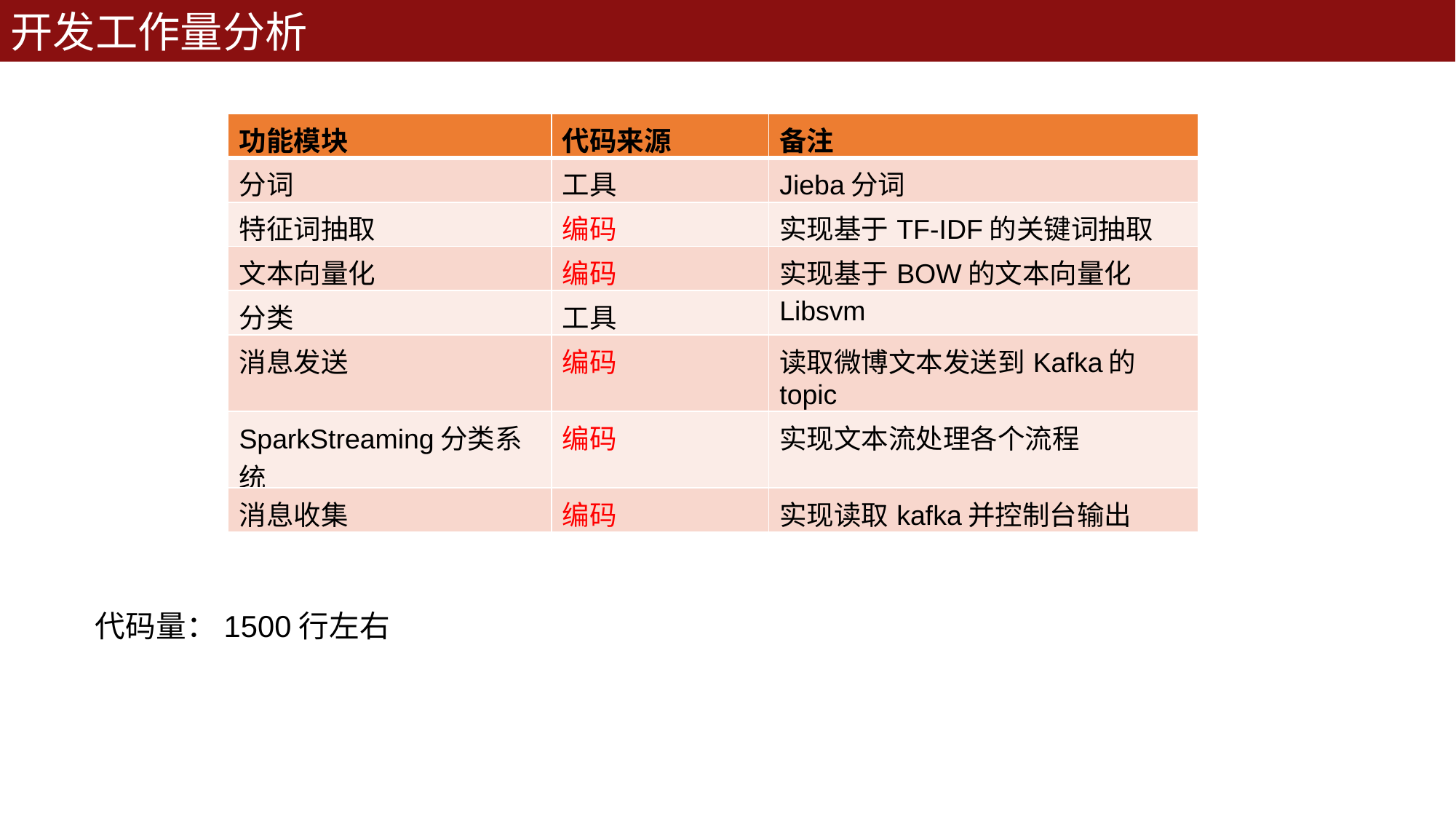

开发工作量分析
| 功能模块 | 代码来源 | 备注 |
| --- | --- | --- |
| 分词 | 工具 | Jieba分词 |
| 特征词抽取 | 编码 | 实现基于TF-IDF的关键词抽取 |
| 文本向量化 | 编码 | 实现基于BOW的文本向量化 |
| 分类 | 工具 | Libsvm |
| 消息发送 | 编码 | 读取微博文本发送到Kafka的topic |
| SparkStreaming分类系统 | 编码 | 实现文本流处理各个流程 |
| 消息收集 | 编码 | 实现读取kafka并控制台输出 |
代码量：1500行左右